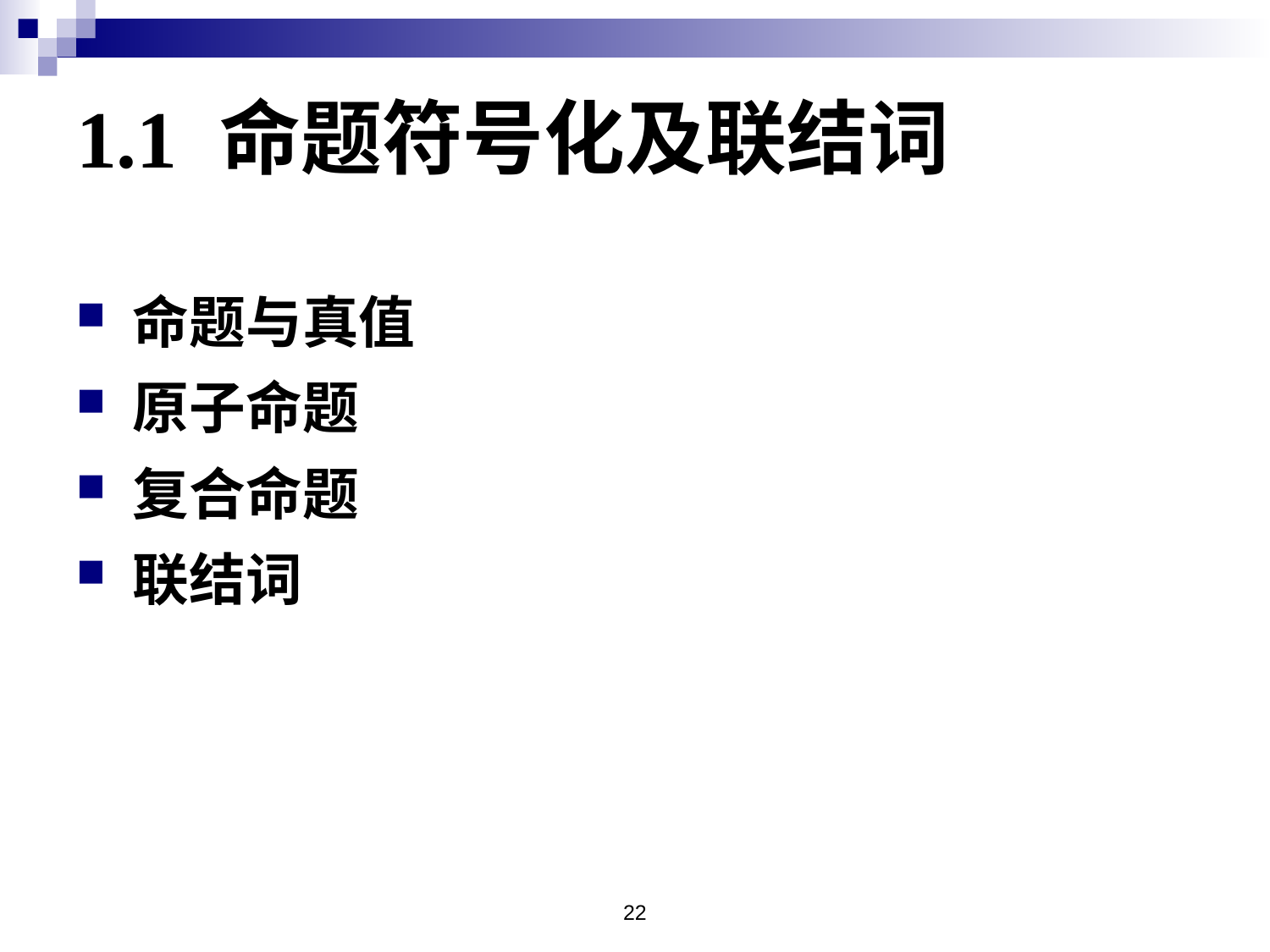

1.1 命题符号化及联结词
 命题与真值
 原子命题
 复合命题
 联结词
22